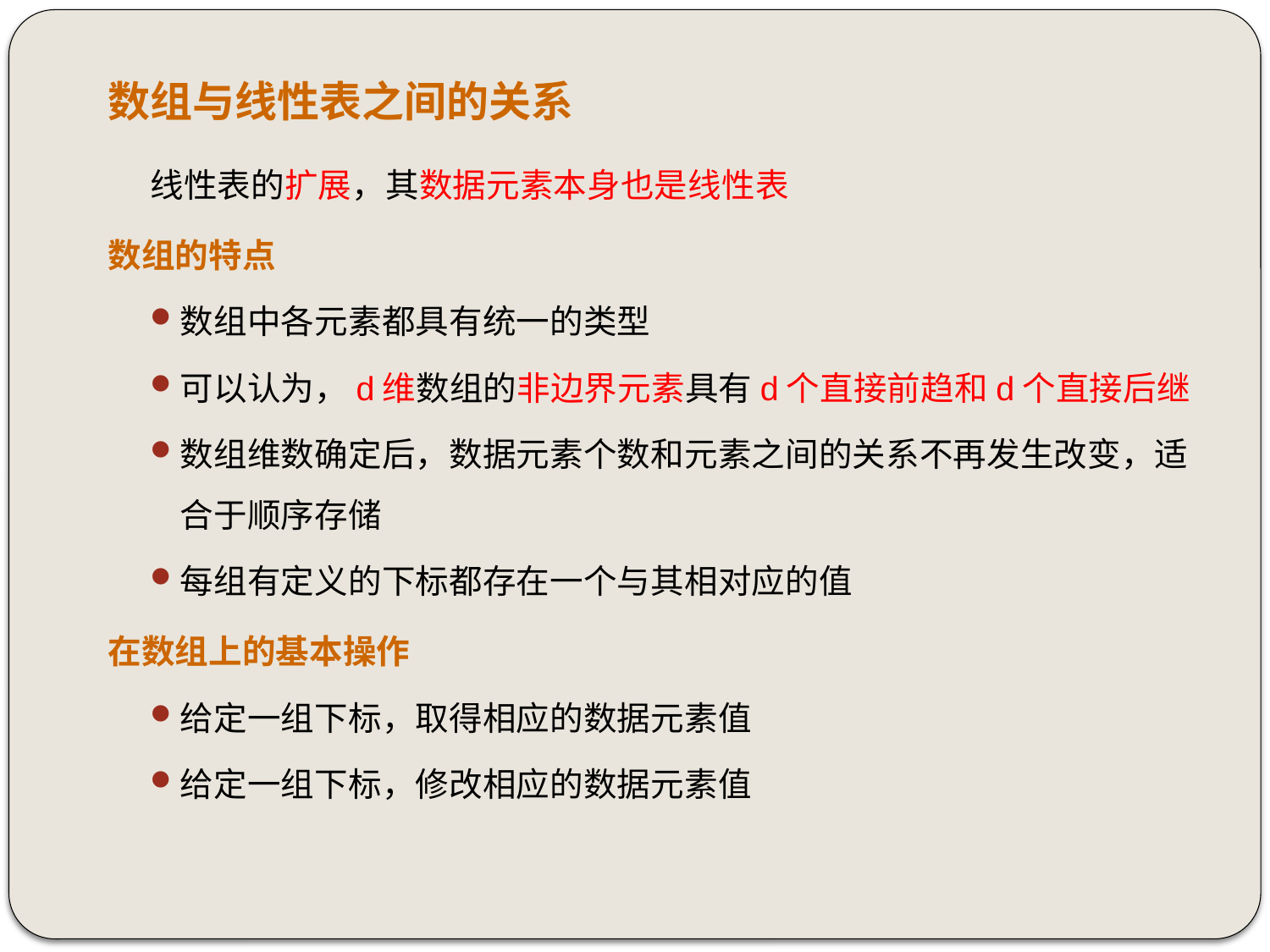

# 数组与线性表之间的关系
线性表的扩展，其数据元素本身也是线性表
数组的特点
数组中各元素都具有统一的类型
可以认为，d维数组的非边界元素具有d个直接前趋和d个直接后继
数组维数确定后，数据元素个数和元素之间的关系不再发生改变，适合于顺序存储
每组有定义的下标都存在一个与其相对应的值
在数组上的基本操作
给定一组下标，取得相应的数据元素值
给定一组下标，修改相应的数据元素值